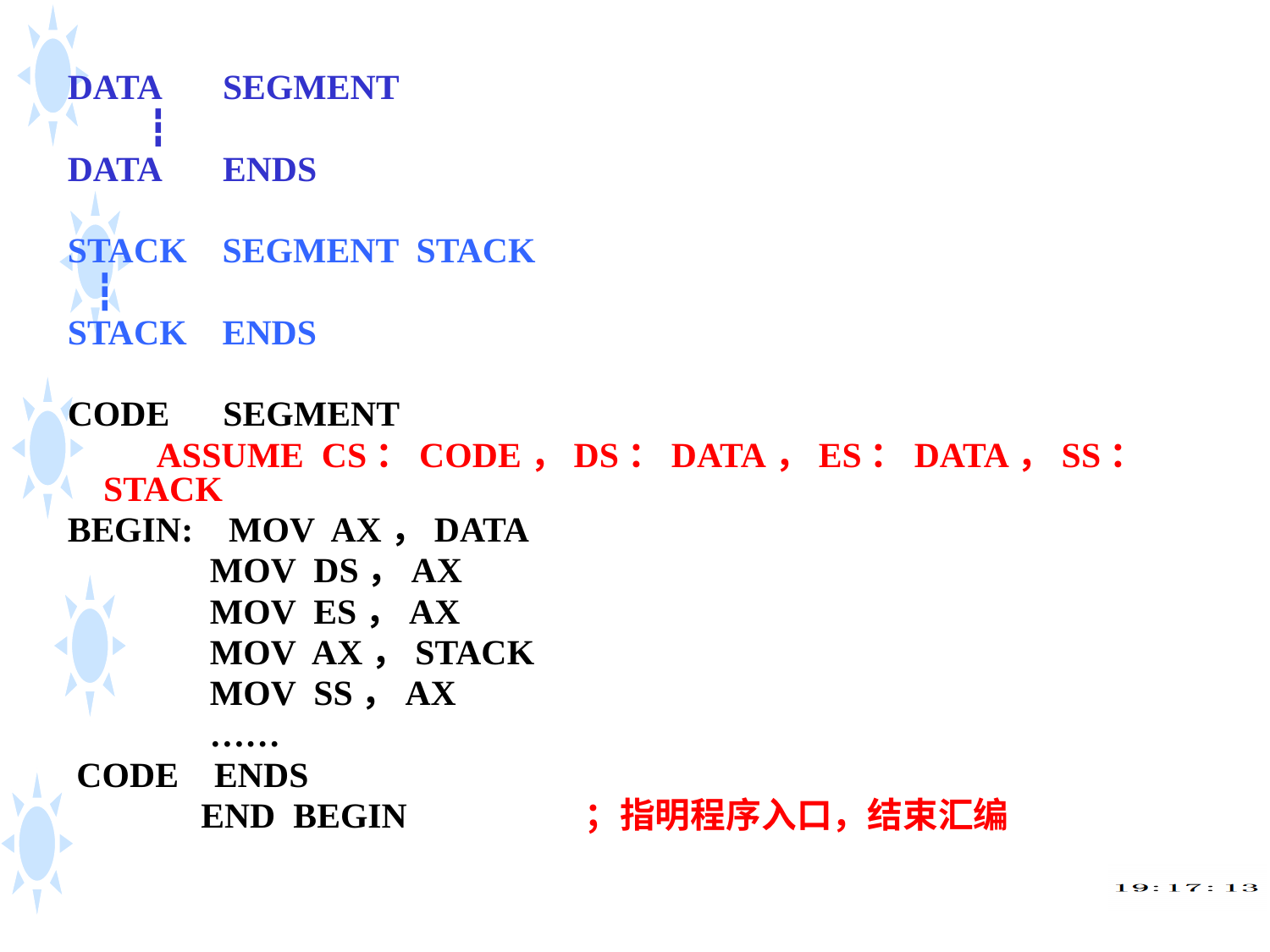

DATA       SEGMENT
         ┇
DATA       ENDS

STACK    SEGMENT  STACK
   ┇
STACK    ENDS

CODE      SEGMENT
          ASSUME  CS：CODE，DS：DATA，ES：DATA，SS：STACK
BEGIN:    MOV  AX，DATA
                MOV  DS，AX
                MOV  ES，AX
                MOV  AX，STACK
                MOV  SS，AX
                ……
 CODE    ENDS
               END  BEGIN                   ；指明程序入口，结束汇编
59